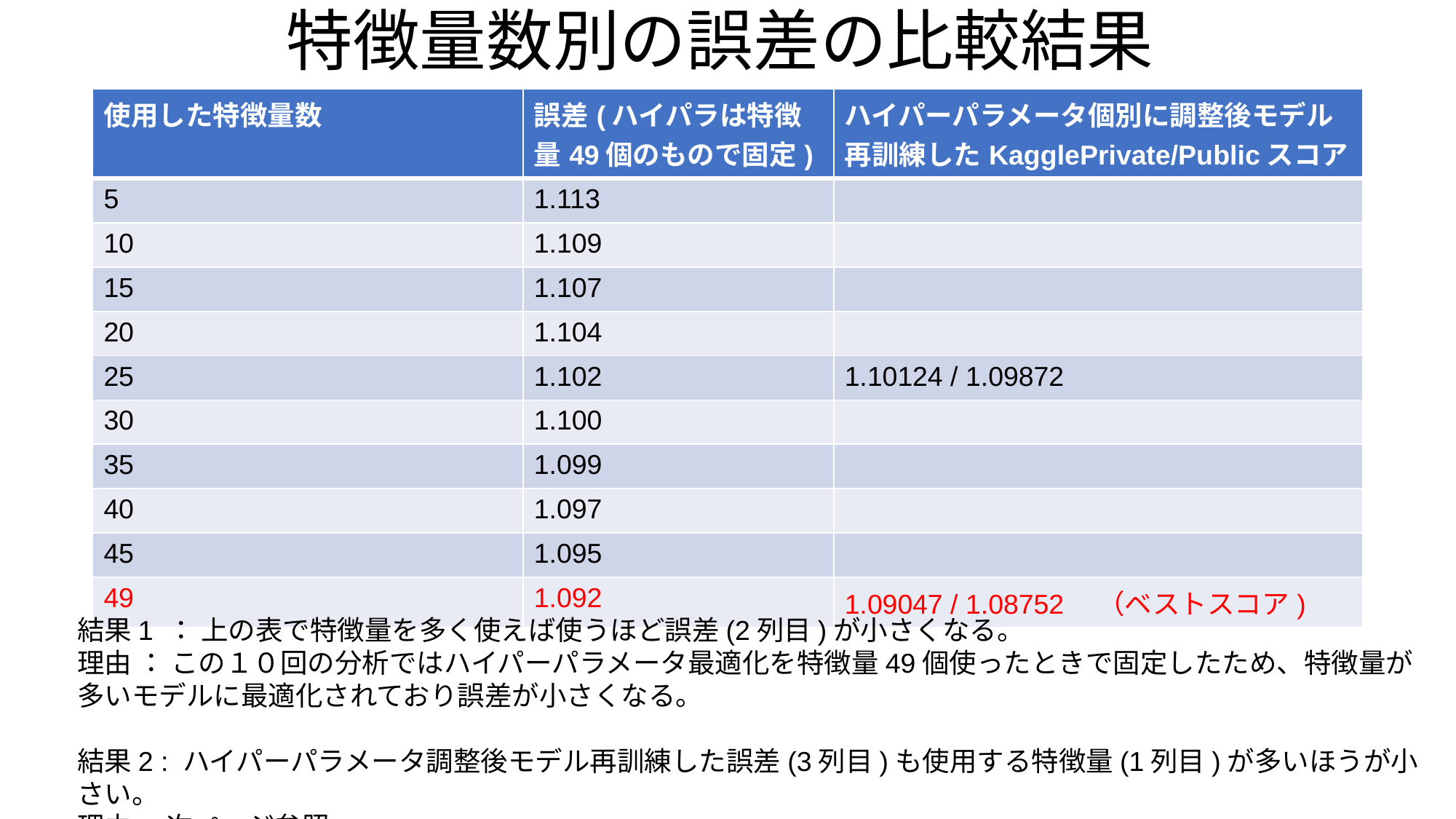

# 特徴量数別の誤差の比較結果
| 使用した特徴量数 | 誤差(ハイパラは特徴量49個のもので固定) | ハイパーパラメータ個別に調整後モデル再訓練したKagglePrivate/Publicスコア |
| --- | --- | --- |
| 5 | 1.113 |  |
| 10 | 1.109 |  |
| 15 | 1.107 |  |
| 20 | 1.104 |  |
| 25 | 1.102 | 1.10124 / 1.09872 |
| 30 | 1.100 |  |
| 35 | 1.099 |  |
| 40 | 1.097 |  |
| 45 | 1.095 |  |
| 49 | 1.092 | 1.09047 / 1.08752　（ベストスコア) |
結果1 ： 上の表で特徴量を多く使えば使うほど誤差(2列目)が小さくなる。
理由 ： この１０回の分析ではハイパーパラメータ最適化を特徴量49個使ったときで固定したため、特徴量が多いモデルに最適化されており誤差が小さくなる。

結果2 : ハイパーパラメータ調整後モデル再訓練した誤差(3列目)も使用する特徴量(1列目)が多いほうが小さい。
理由 : 次ページ参照